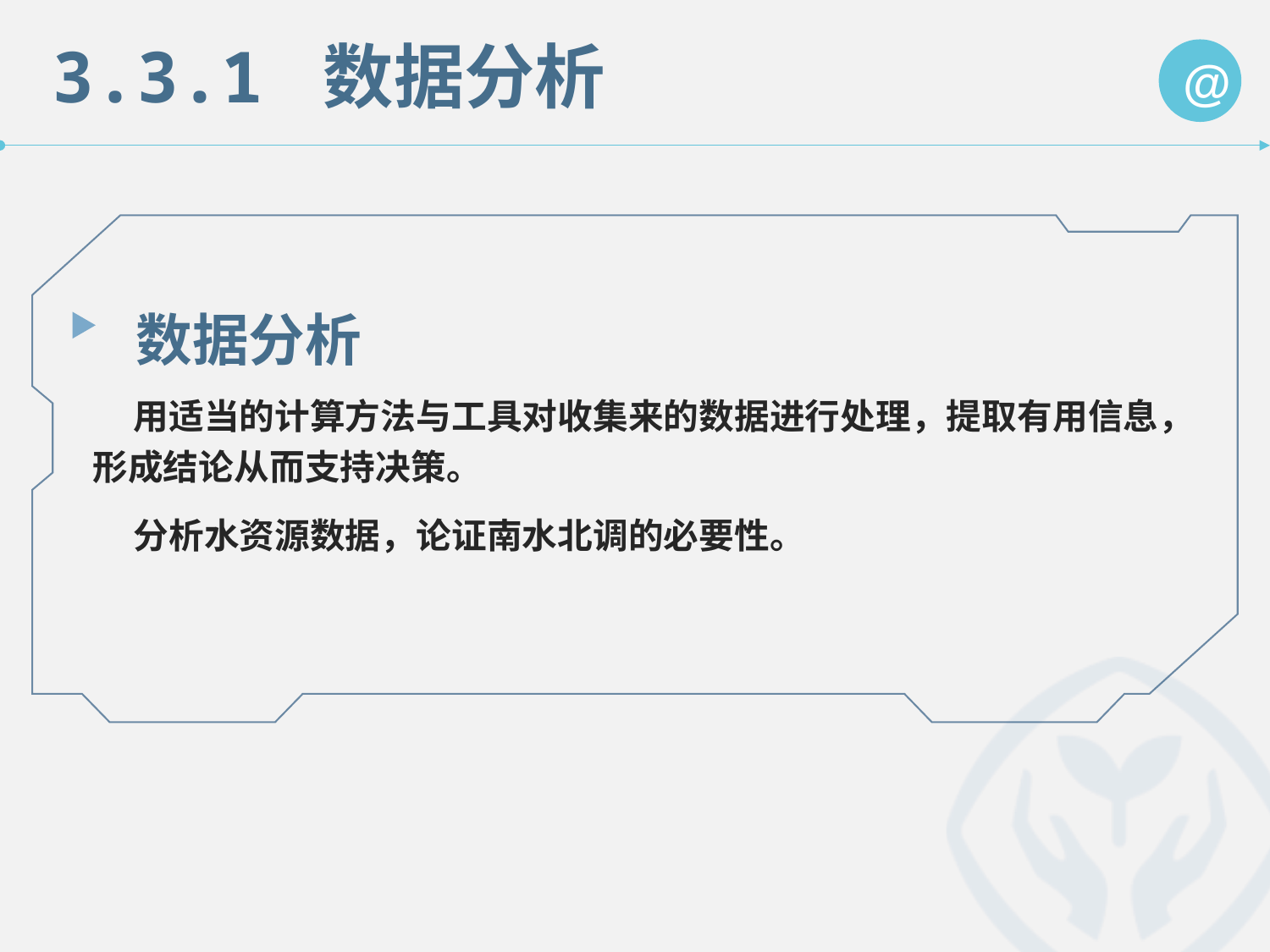

3.3.1 数据分析
@

数据分析

    用适当的计算方法与工具对收集来的数据进行处理，提取有用信息，形成结论从而支持决策。
    分析水资源数据，论证南水北调的必要性。